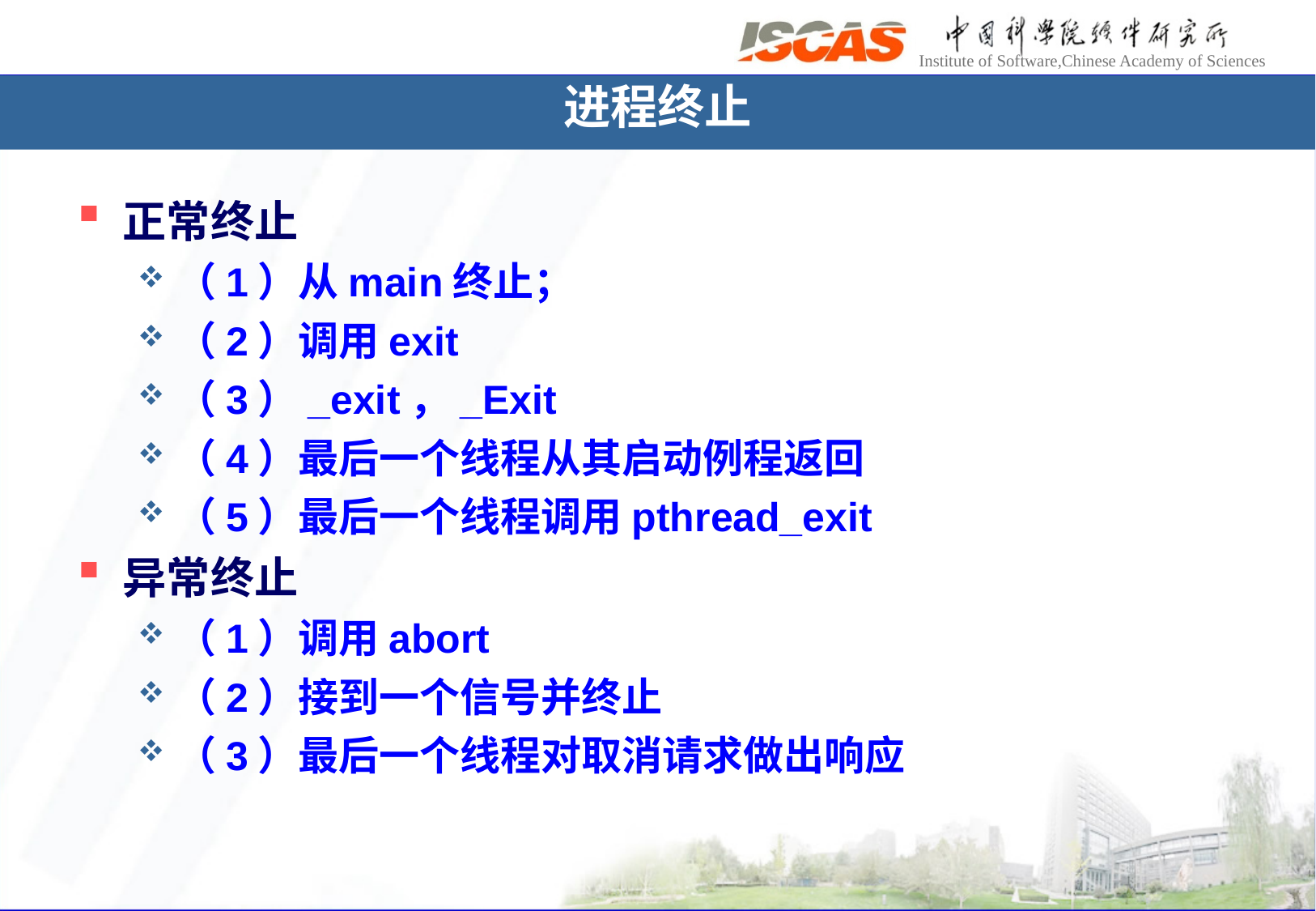

# 进程终止
正常终止
（1）从main终止；
（2）调用exit
（3）_exit，_Exit
（4）最后一个线程从其启动例程返回
（5）最后一个线程调用pthread_exit
异常终止
（1）调用abort
（2）接到一个信号并终止
（3）最后一个线程对取消请求做出响应